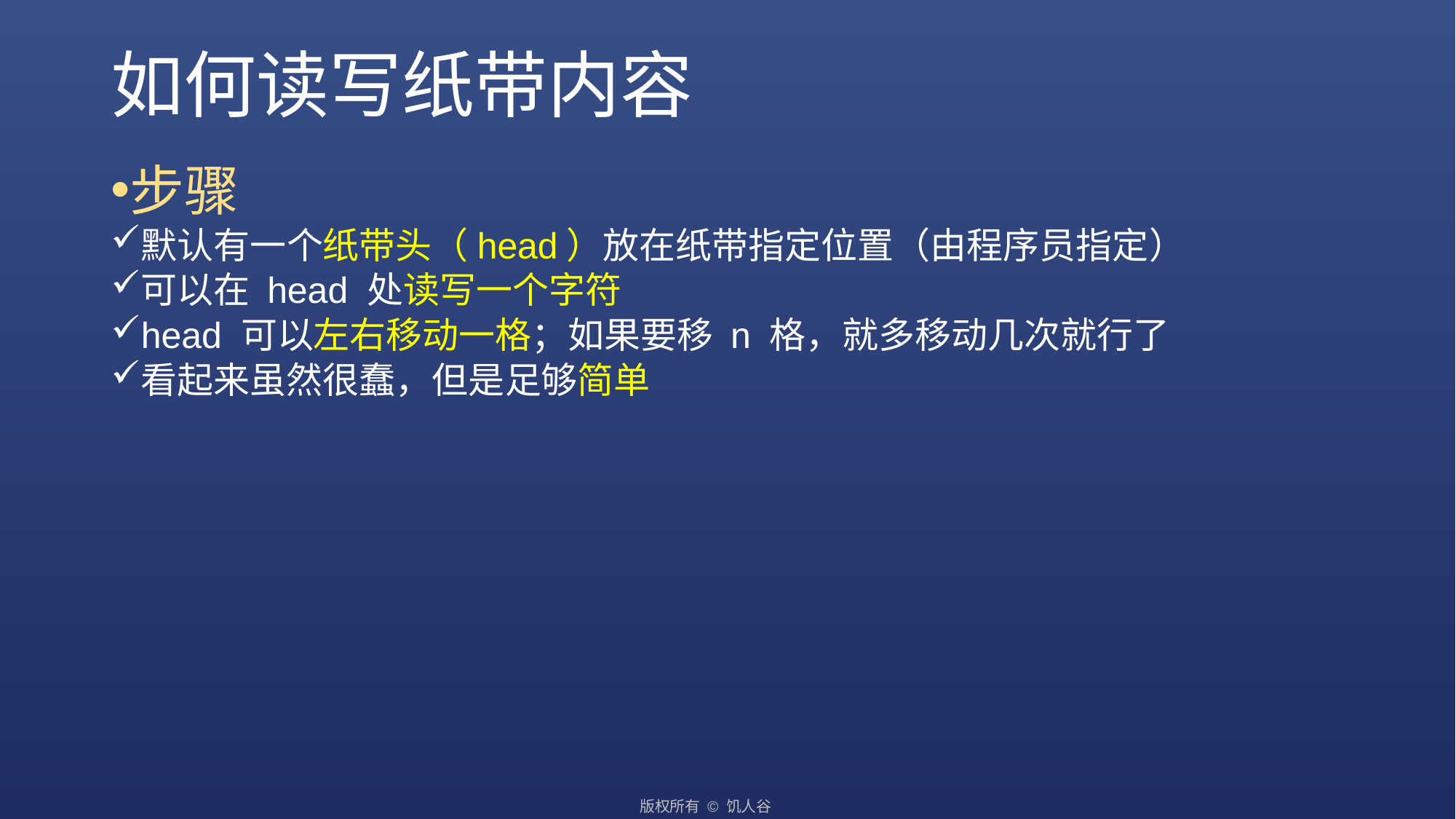

# 如何读写纸带内容
步骤
默认有一个纸带头（head）放在纸带指定位置（由程序员指定）
可以在 head 处读写一个字符
head 可以左右移动一格；如果要移 n 格，就多移动几次就行了
看起来虽然很蠢，但是足够简单